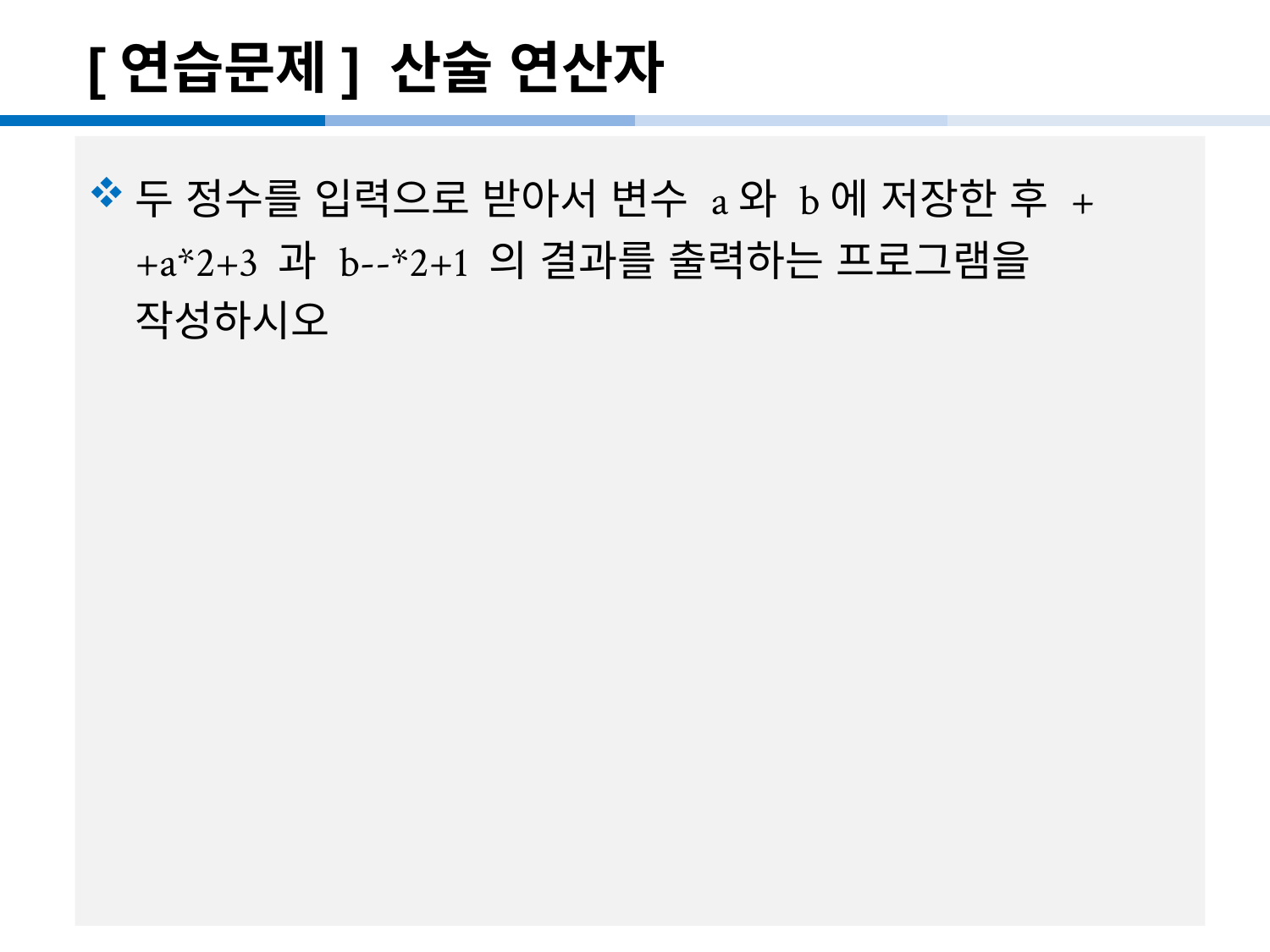

# [연습문제] 산술 연산자
두 정수를 입력으로 받아서 변수 a와 b에 저장한 후 ++a*2+3 과 b--*2+1 의 결과를 출력하는 프로그램을 작성하시오